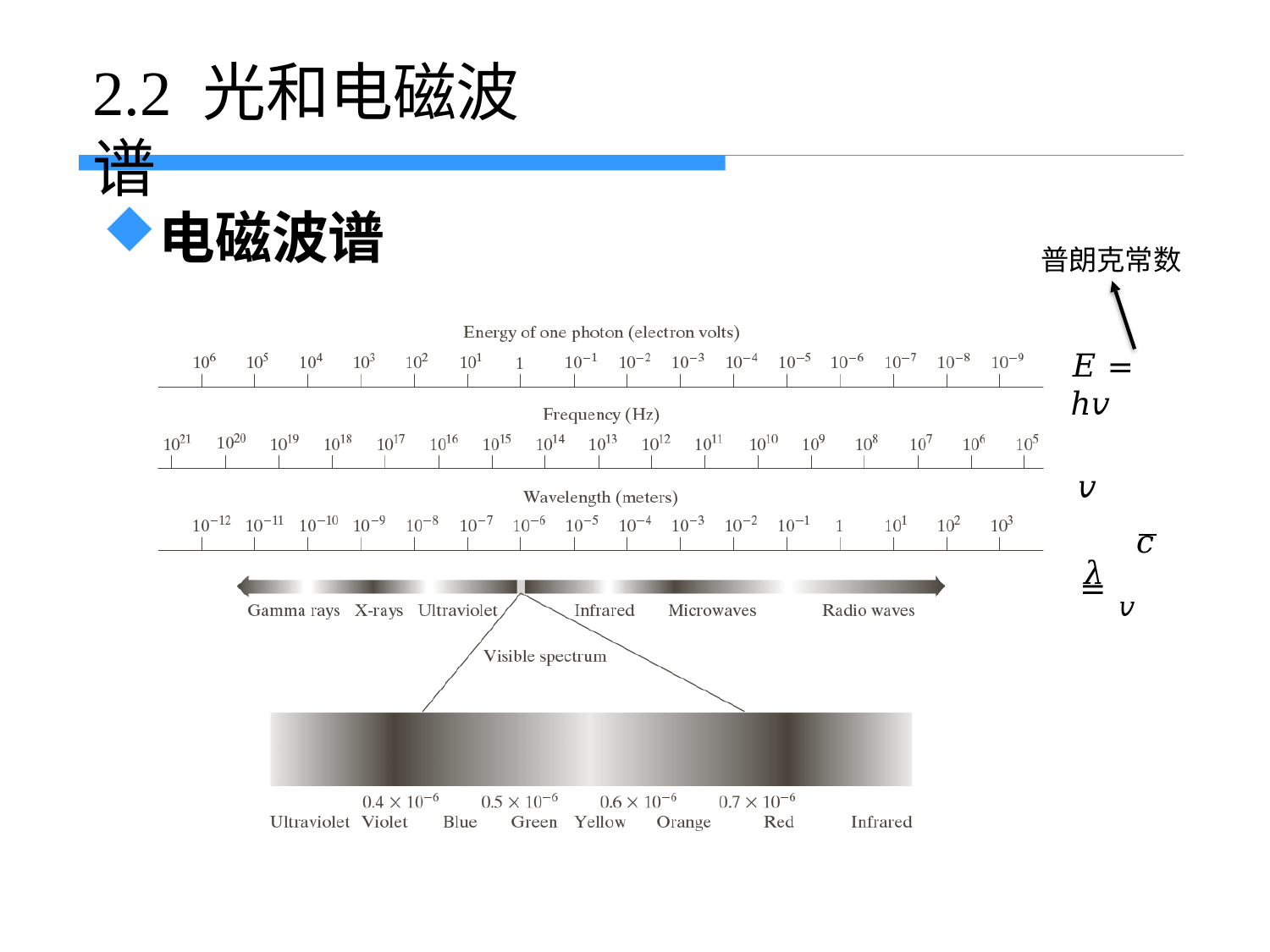

# 2.2 光和电磁波谱
电磁波谱
普朗克常数

𝐸 = ℎ𝑣

𝑣
𝑐
𝜆 = 𝑣